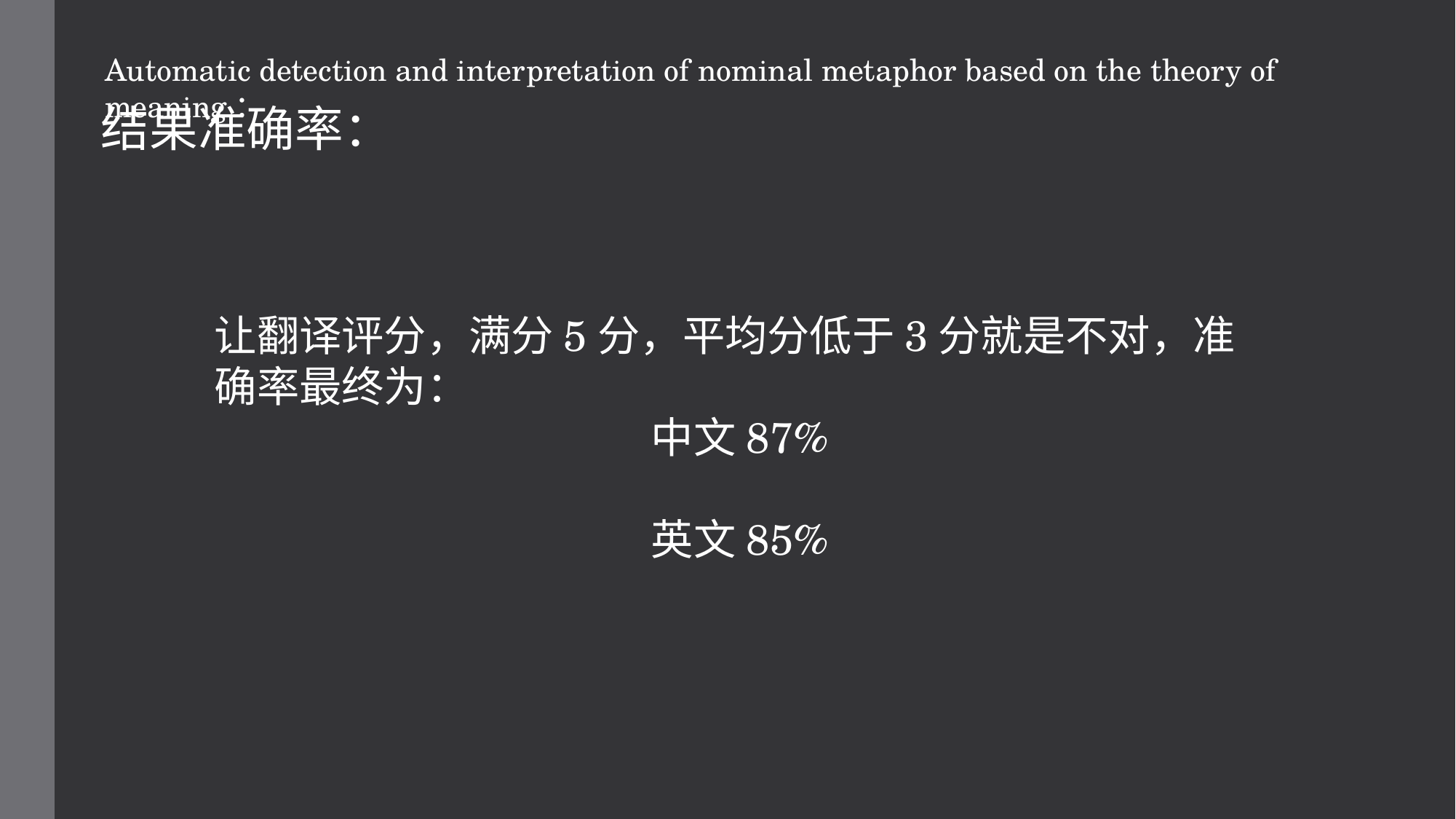

Automatic detection and interpretation of nominal metaphor based on the theory of meaning：
结果准确率：
让翻译评分，满分5分，平均分低于3分就是不对，准确率最终为：
中文87%

英文85%